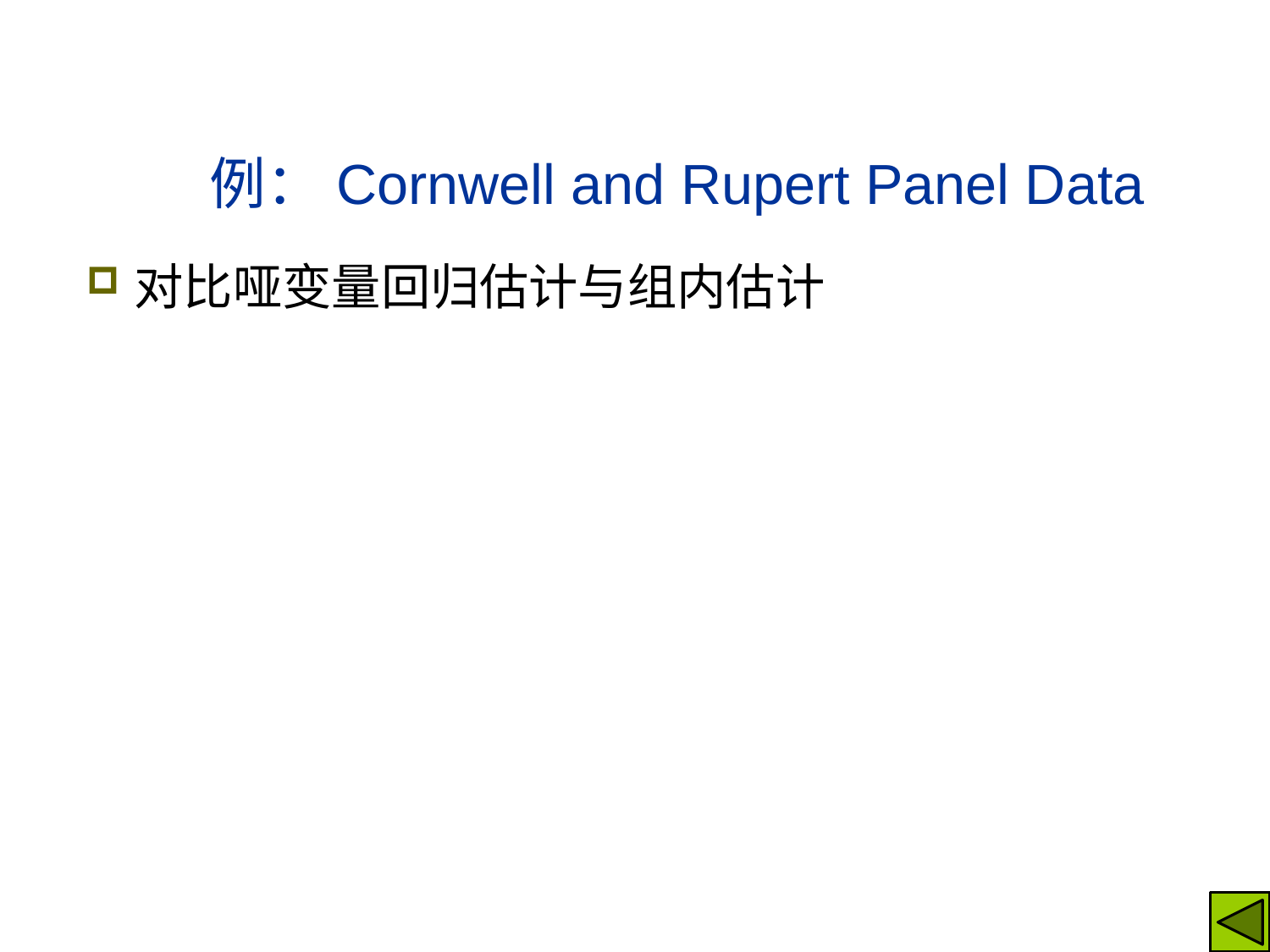

# 例：Cornwell and Rupert Panel Data
对比哑变量回归估计与组内估计